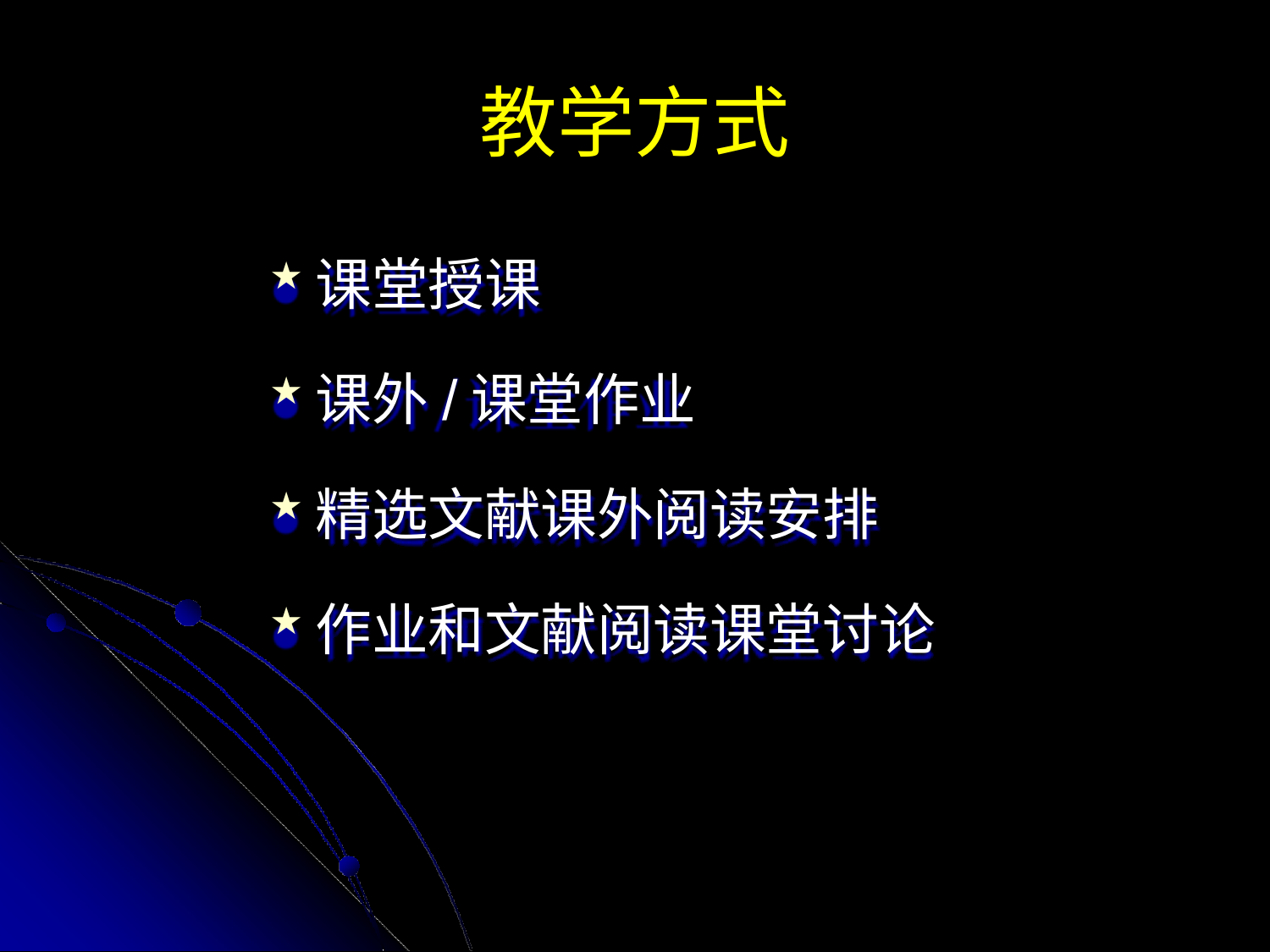

# 教学方式

课堂授课
课外/课堂作业
精选文献课外阅读安排
作业和文献阅读课堂讨论